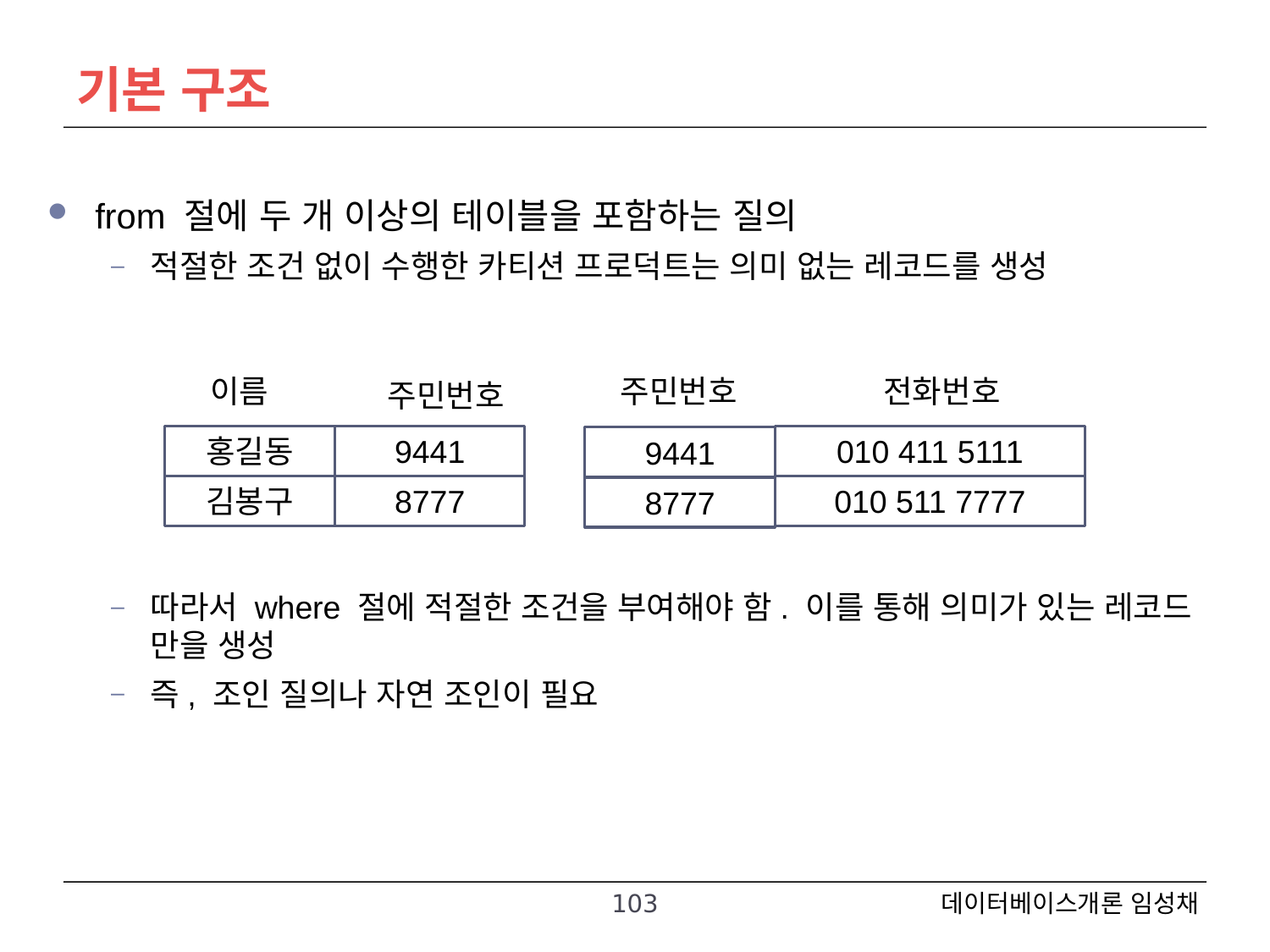

# 기본 구조
from 절에 두 개 이상의 테이블을 포함하는 질의
적절한 조건 없이 수행한 카티션 프로덕트는 의미 없는 레코드를 생성

따라서 where 절에 적절한 조건을 부여해야 함. 이를 통해 의미가 있는 레코드 만을 생성
즉, 조인 질의나 자연 조인이 필요
이름
주민번호
전화번호
주민번호
홍길동
9441
010 411 5111
9441
김봉구
8777
010 511 7777
8777
103
데이터베이스개론 임성채